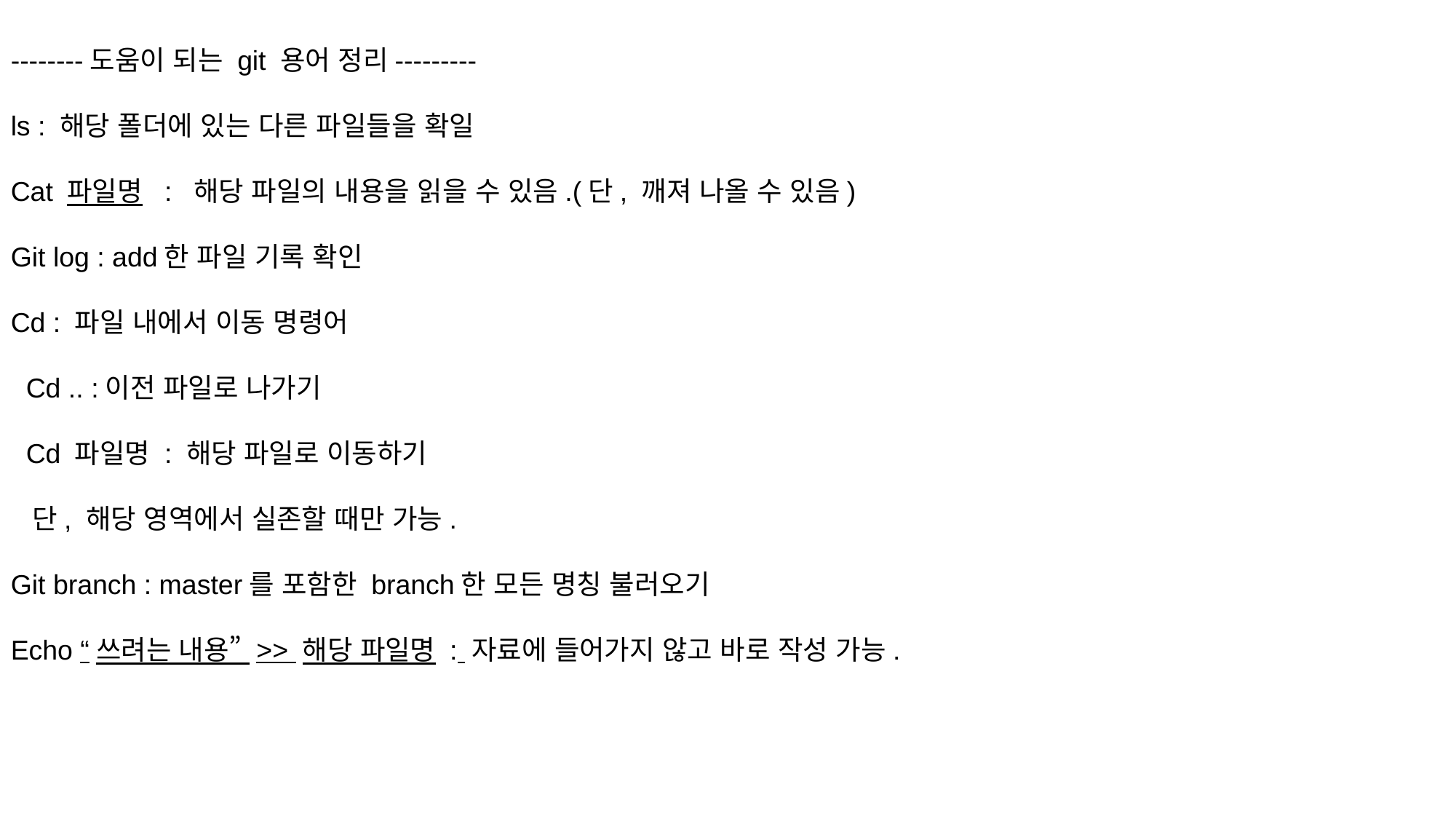

--------도움이 되는 git 용어 정리---------
ls : 해당 폴더에 있는 다른 파일들을 확일
Cat 파일명  :  해당 파일의 내용을 읽을 수 있음.(단, 깨져 나올 수 있음)
Git log : add한 파일 기록 확인
Cd : 파일 내에서 이동 명령어
  Cd .. :이전 파일로 나가기
  Cd 파일명 : 해당 파일로 이동하기
  단, 해당 영역에서 실존할 때만 가능.
Git branch : master를 포함한 branch한 모든 명칭 불러오기
Echo “쓰려는 내용” >> 해당 파일명 : 자료에 들어가지 않고 바로 작성 가능.